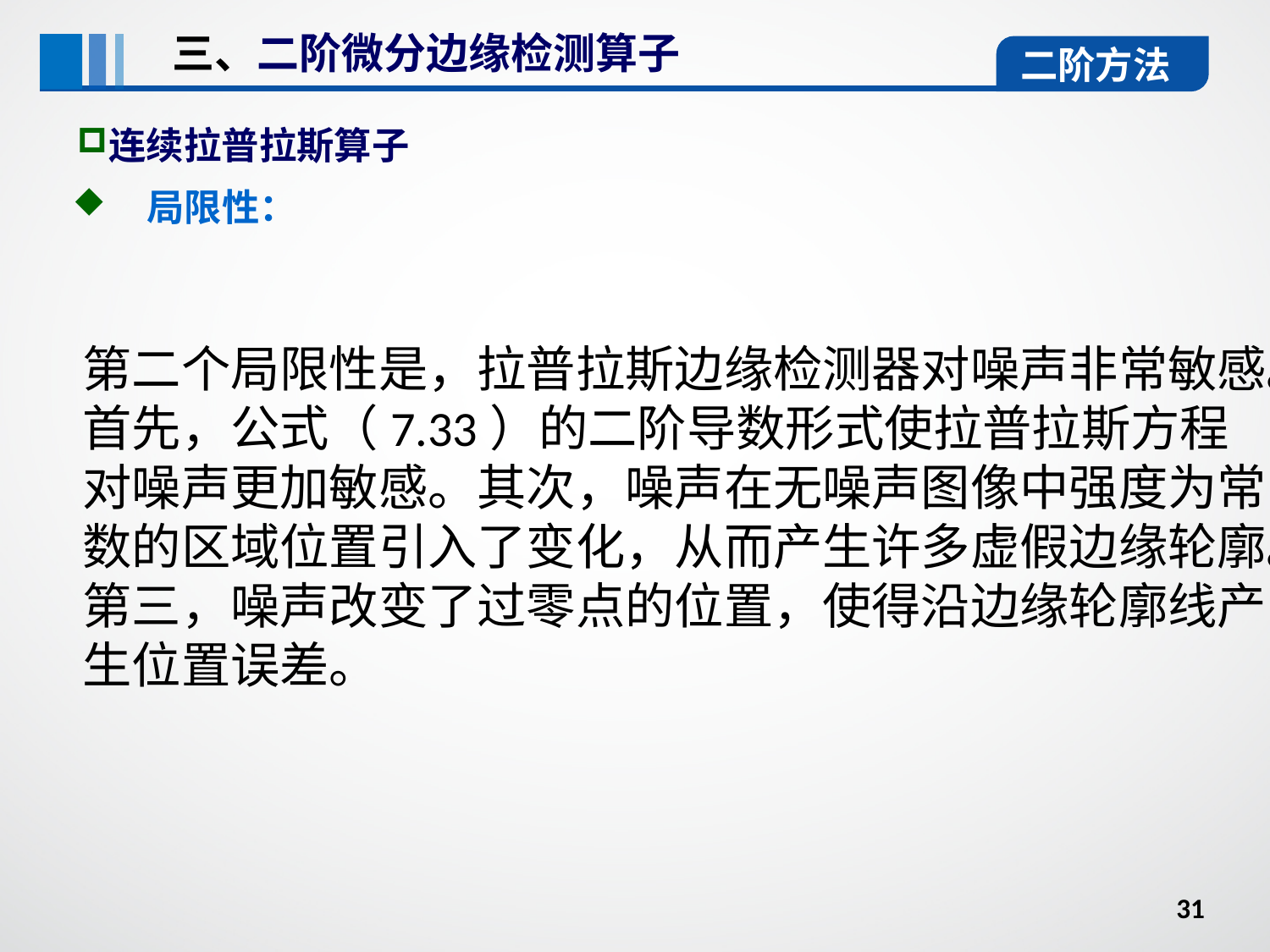

三、二阶微分边缘检测算子
二阶方法
连续拉普拉斯算子
局限性：

第二个局限性是，拉普拉斯边缘检测器对噪声非常敏感。首先，公式（7.33）的二阶导数形式使拉普拉斯方程对噪声更加敏感。其次，噪声在无噪声图像中强度为常数的区域位置引入了变化，从而产生许多虚假边缘轮廓。第三，噪声改变了过零点的位置，使得沿边缘轮廓线产生位置误差。
31